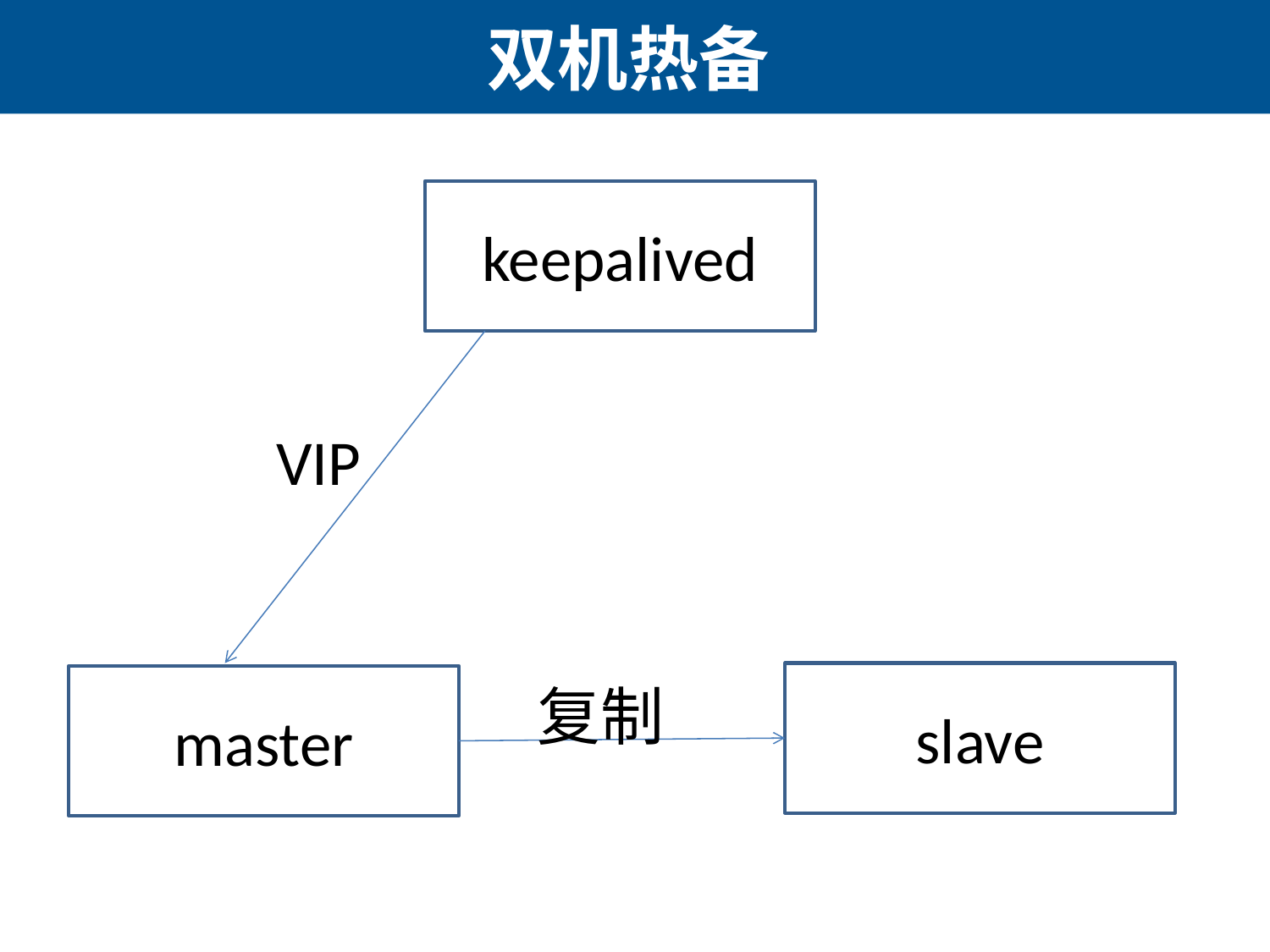

# 双机热备
keepalived
VIP
slave
master
复制